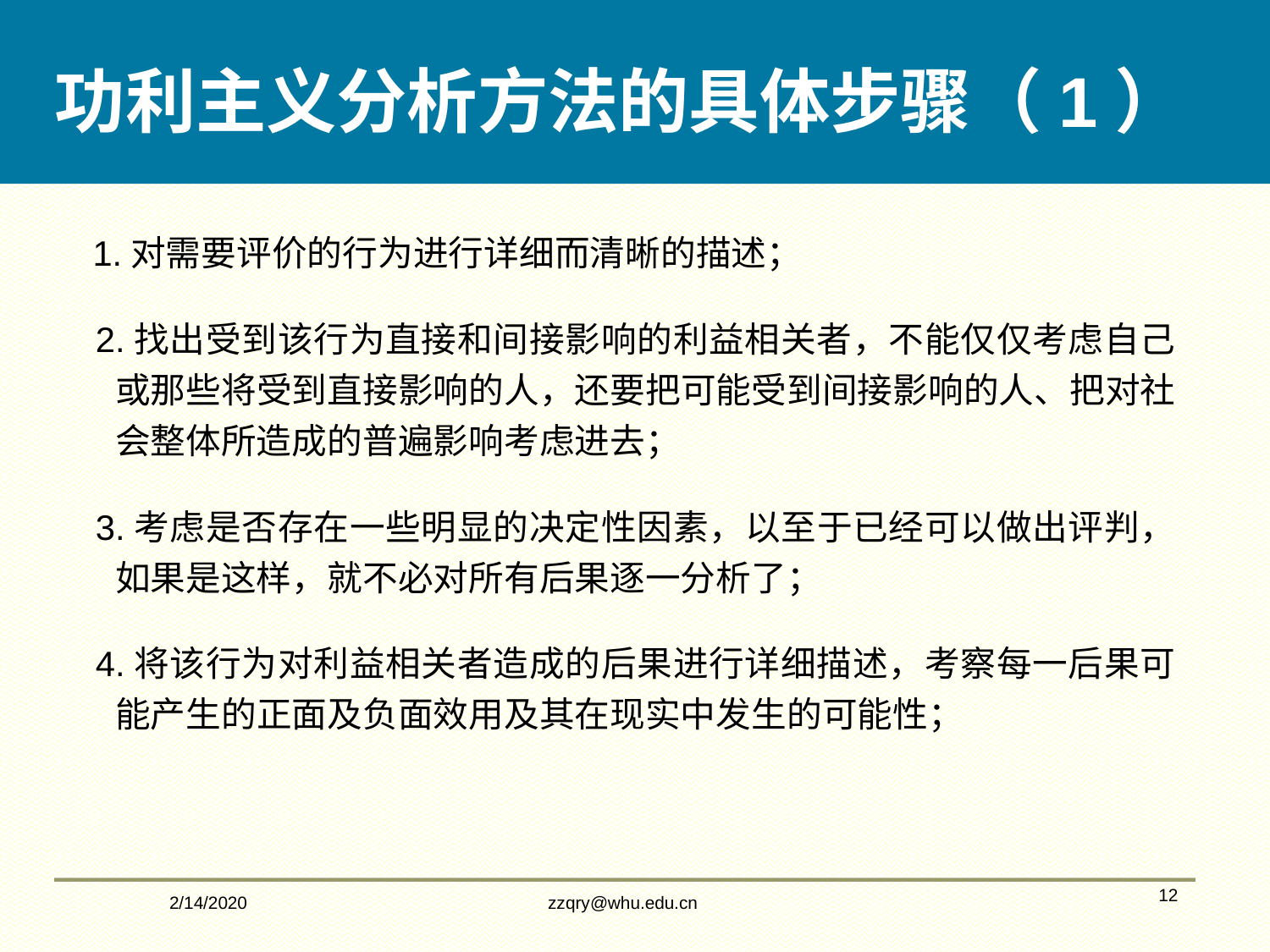

功利主义分析方法的具体步骤（1）
  1.对需要评价的行为进行详细而清晰的描述；
  2.找出受到该行为直接和间接影响的利益相关者，不能仅仅考虑自己或那些将受到直接影响的人，还要把可能受到间接影响的人、把对社会整体所造成的普遍影响考虑进去；
  3.考虑是否存在一些明显的决定性因素，以至于已经可以做出评判，如果是这样，就不必对所有后果逐一分析了；
  4.将该行为对利益相关者造成的后果进行详细描述，考察每一后果可能产生的正面及负面效用及其在现实中发生的可能性；
2/14/2020
zzqry@whu.edu.cn
12